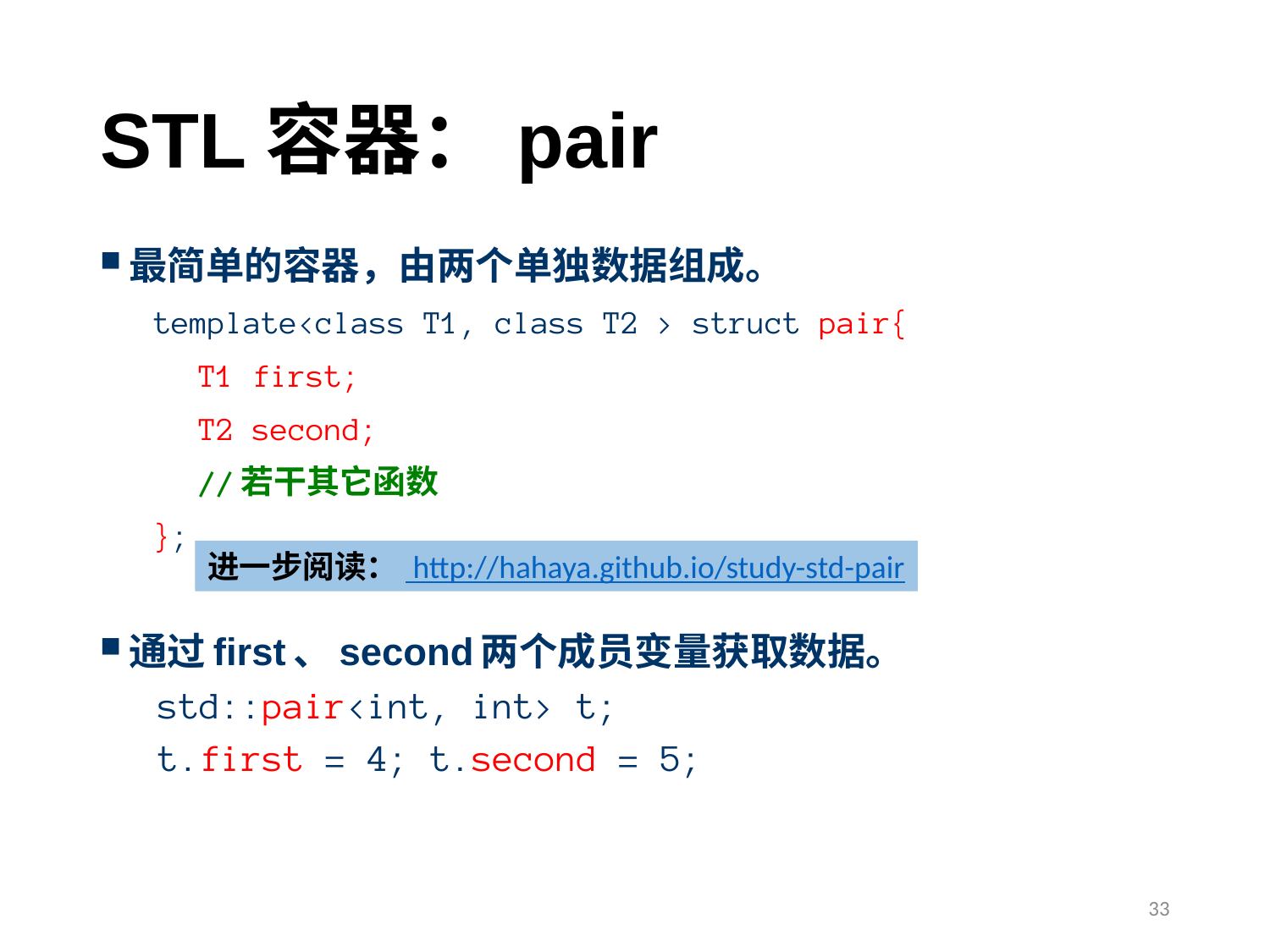

# STL容器：pair
最简单的容器，由两个单独数据组成。
   template<class T1, class T2 > struct pair{
	T1 first;
	T2 second;
	//若干其它函数
   };

通过first、second两个成员变量获取数据。
std::pair<int, int> t;
t.first = 4; t.second = 5;
进一步阅读： http://hahaya.github.io/study-std-pair
33